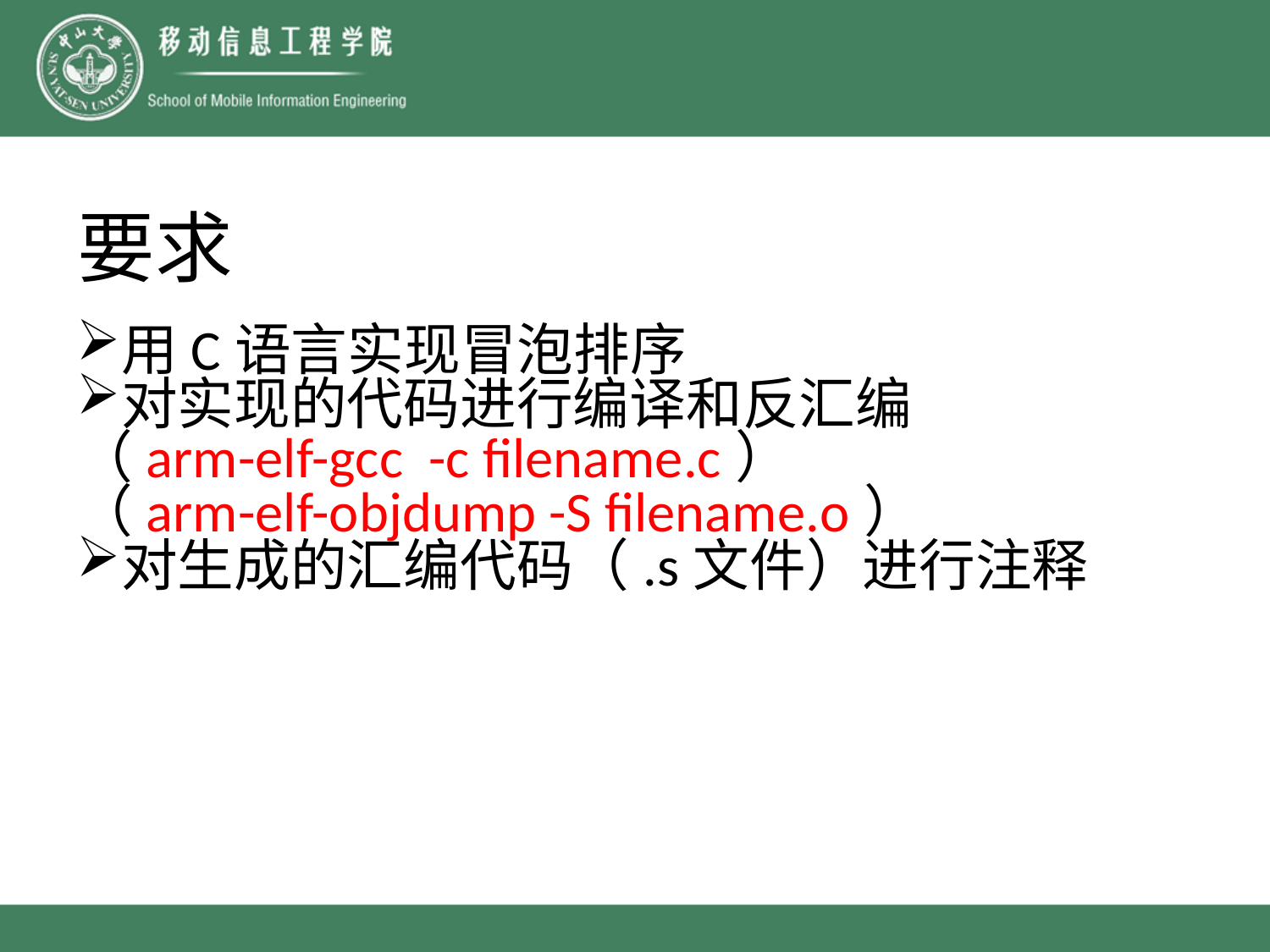

要求
用C语言实现冒泡排序
对实现的代码进行编译和反汇编
（arm-elf-gcc  -c filename.c）
（arm-elf-objdump -S filename.o）
对生成的汇编代码（.s文件）进行注释